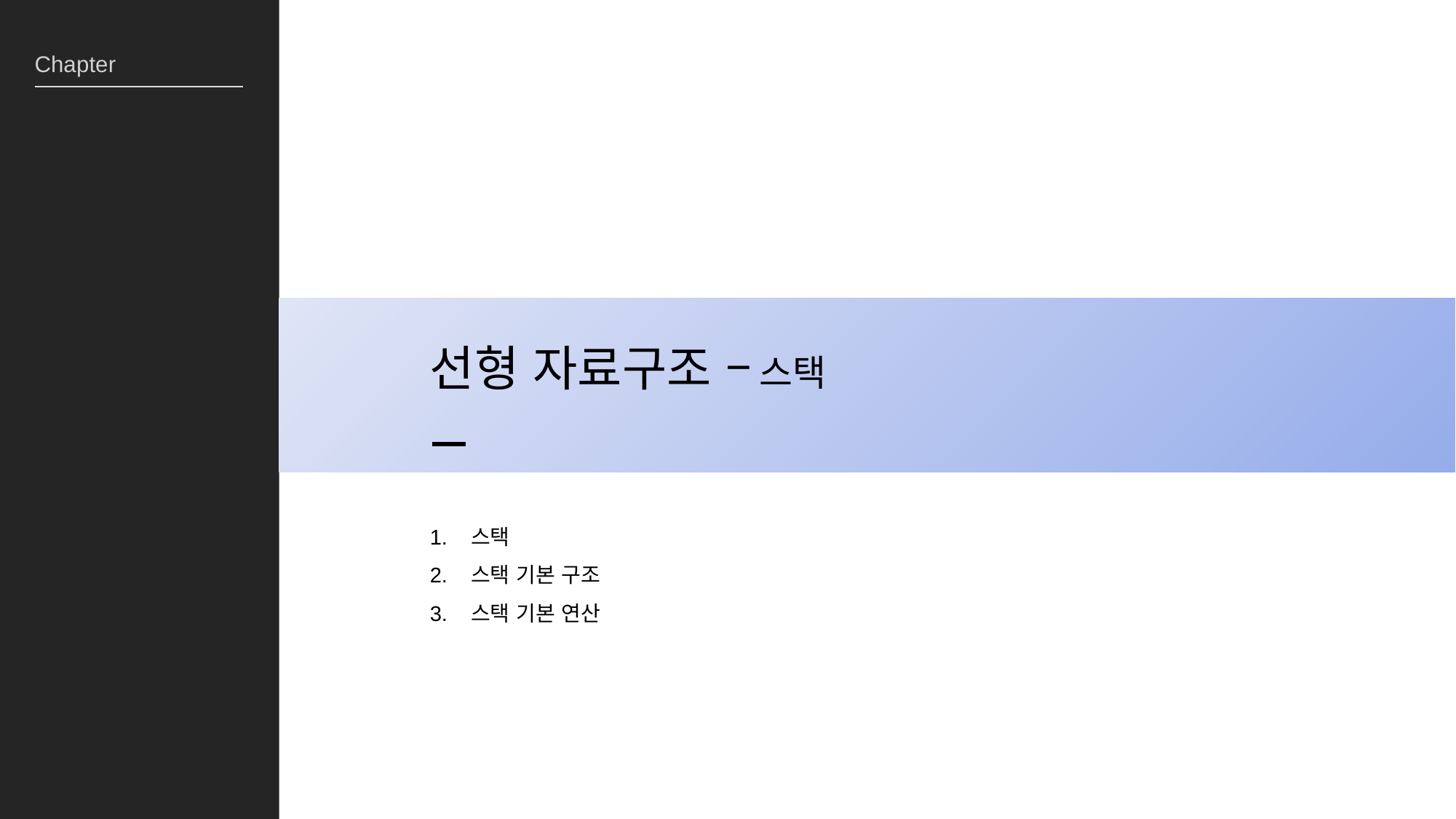

선형 자료구조 – 스택
스택
스택 기본 구조
스택 기본 연산